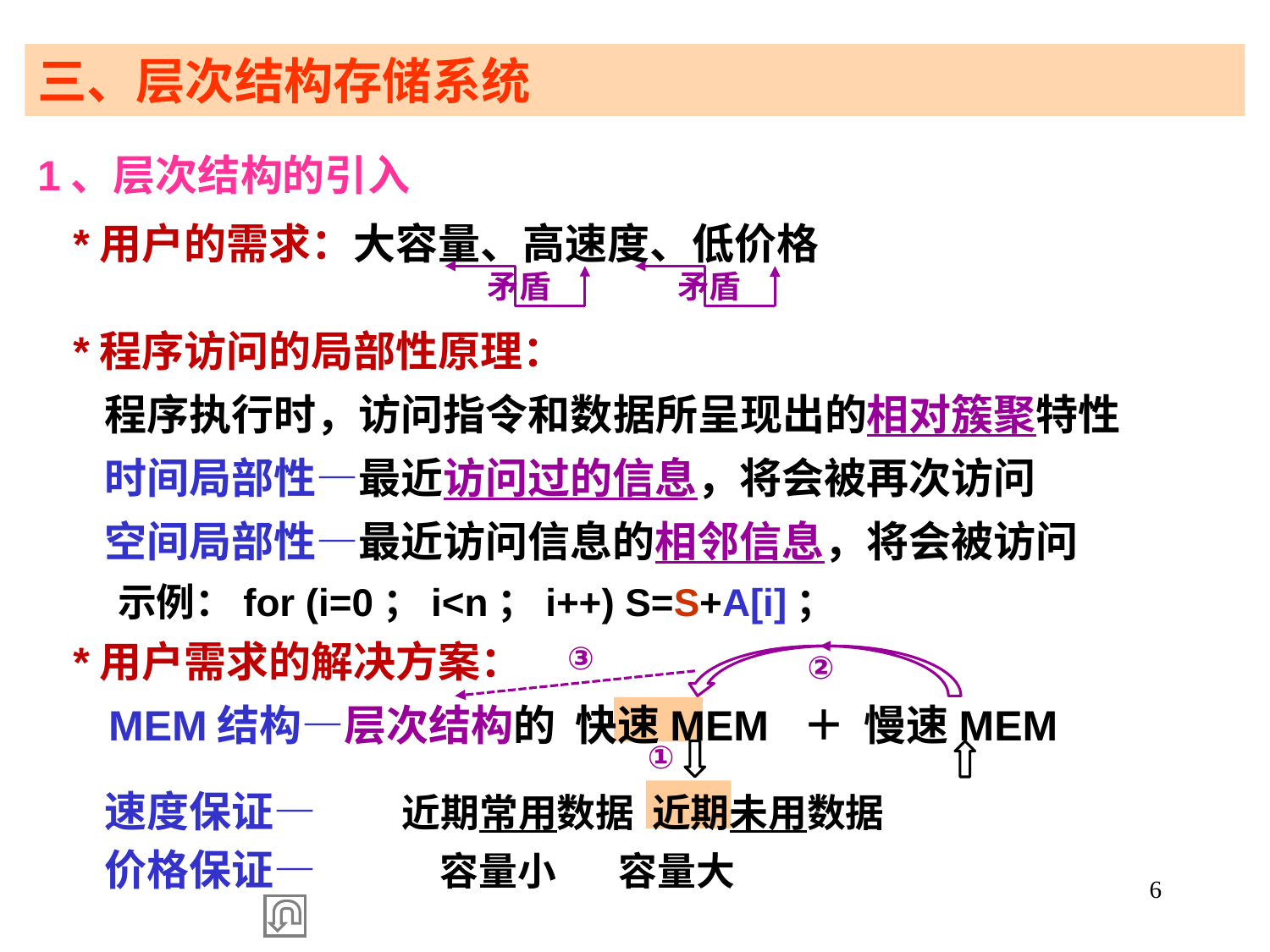

三、层次结构存储系统
1、层次结构的引入
   *用户的需求：大容量、高速度、低价格
矛盾
矛盾
   *程序访问的局部性原理：
      程序执行时，访问指令和数据所呈现出的相对簇聚特性
      时间局部性—最近访问过的信息，将会被再次访问
      空间局部性—最近访问信息的相邻信息，将会被访问
        示例：for (i=0；i<n；i++) S=S+A[i]；
   *用户需求的解决方案：
      MEM结构—层次结构的  快速MEM  ＋  慢速MEM
      速度保证—         近期常用数据  近期未用数据
      价格保证—             容量小       容量大
③

②

①

6